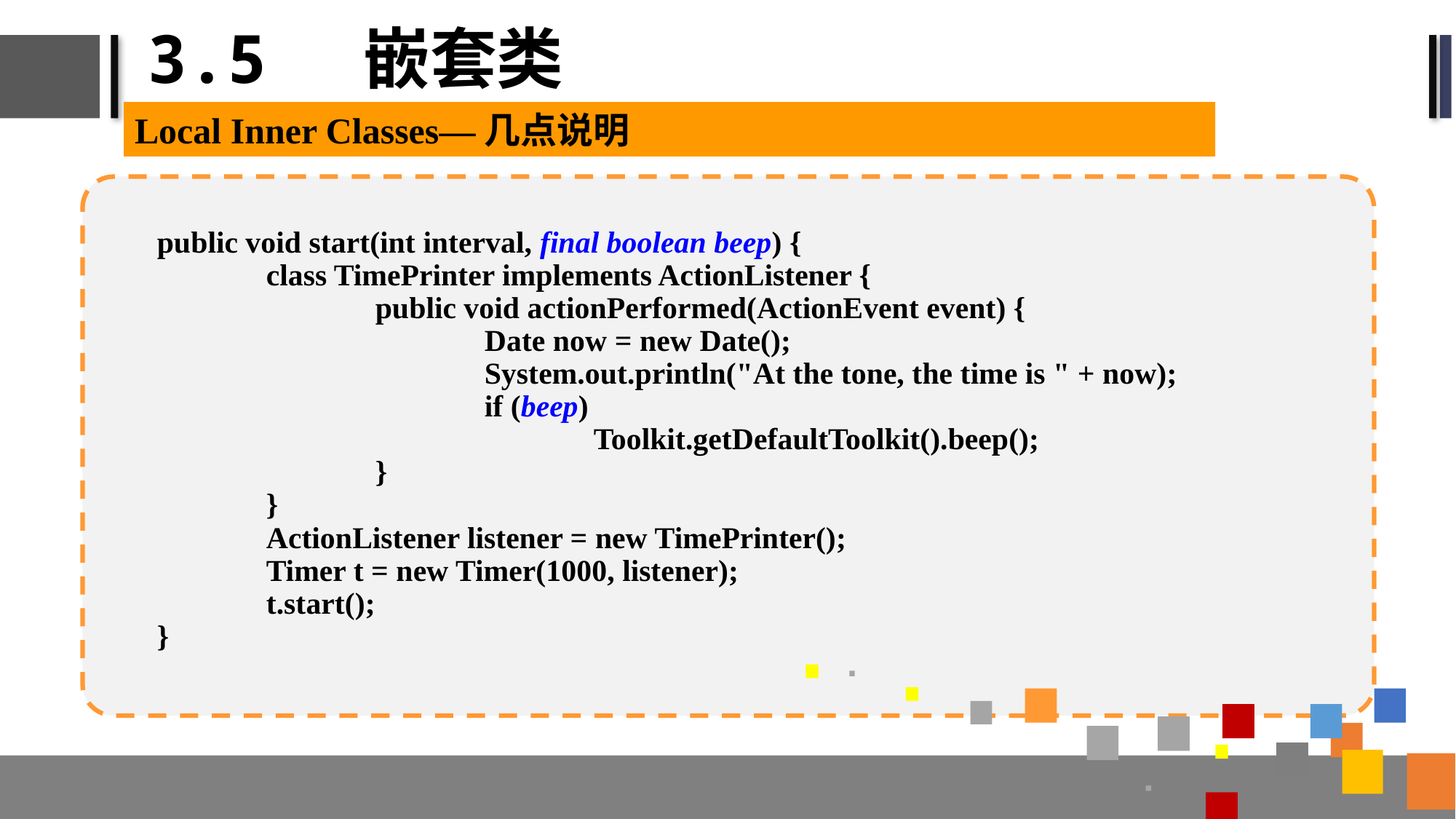

# 3.5  嵌套类
Local Inner Classes—几点说明

public void start(int interval, final boolean beep) {
	class TimePrinter implements ActionListener {
		public void actionPerformed(ActionEvent event) {
			Date now = new Date();
			System.out.println("At the tone, the time is " + now);
			if (beep)
				Toolkit.getDefaultToolkit().beep();
		}
	}
	ActionListener listener = new TimePrinter();
	Timer t = new Timer(1000, listener);
	t.start();
}